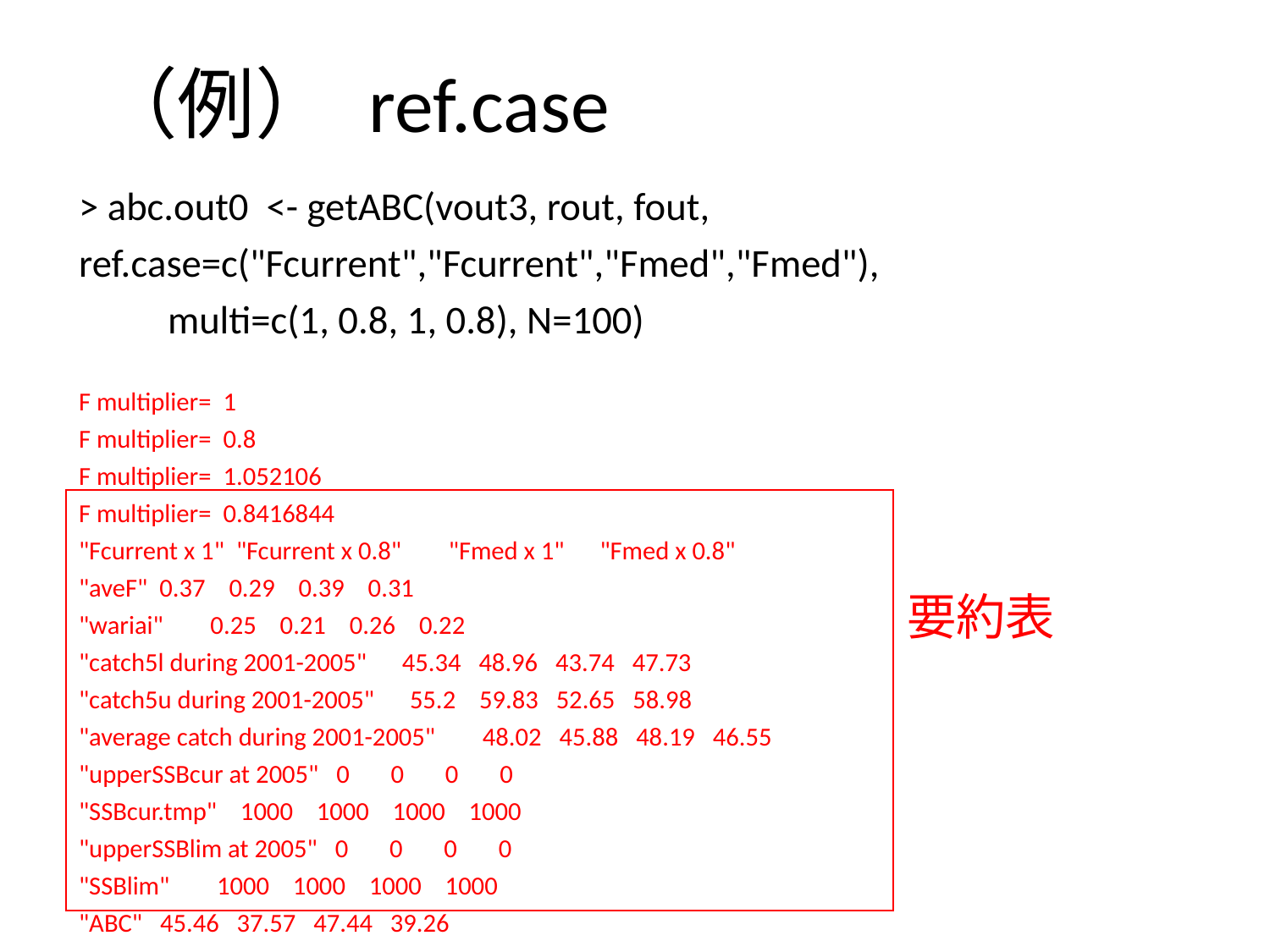

# （例） ref.case
> abc.out0  <- getABC(vout3, rout, fout, 	ref.case=c("Fcurrent","Fcurrent","Fmed","Fmed"),
      	multi=c(1, 0.8, 1, 0.8), N=100)

F multiplier=  1
F multiplier=  0.8
F multiplier=  1.052106
F multiplier=  0.8416844
"Fcurrent x 1"  "Fcurrent x 0.8"        "Fmed x 1"      "Fmed x 0.8"
"aveF"  0.37    0.29    0.39    0.31
"wariai"        0.25    0.21    0.26    0.22
"catch5l during 2001-2005"      45.34   48.96   43.74   47.73
"catch5u during 2001-2005"      55.2    59.83   52.65   58.98
"average catch during 2001-2005"        48.02   45.88   48.19   46.55
"upperSSBcur at 2005"   0       0       0       0
"SSBcur.tmp"    1000    1000    1000    1000
"upperSSBlim at 2005"   0       0       0       0
"SSBlim"        1000    1000    1000    1000
"ABC"   45.46   37.57   47.44   39.26

要約表